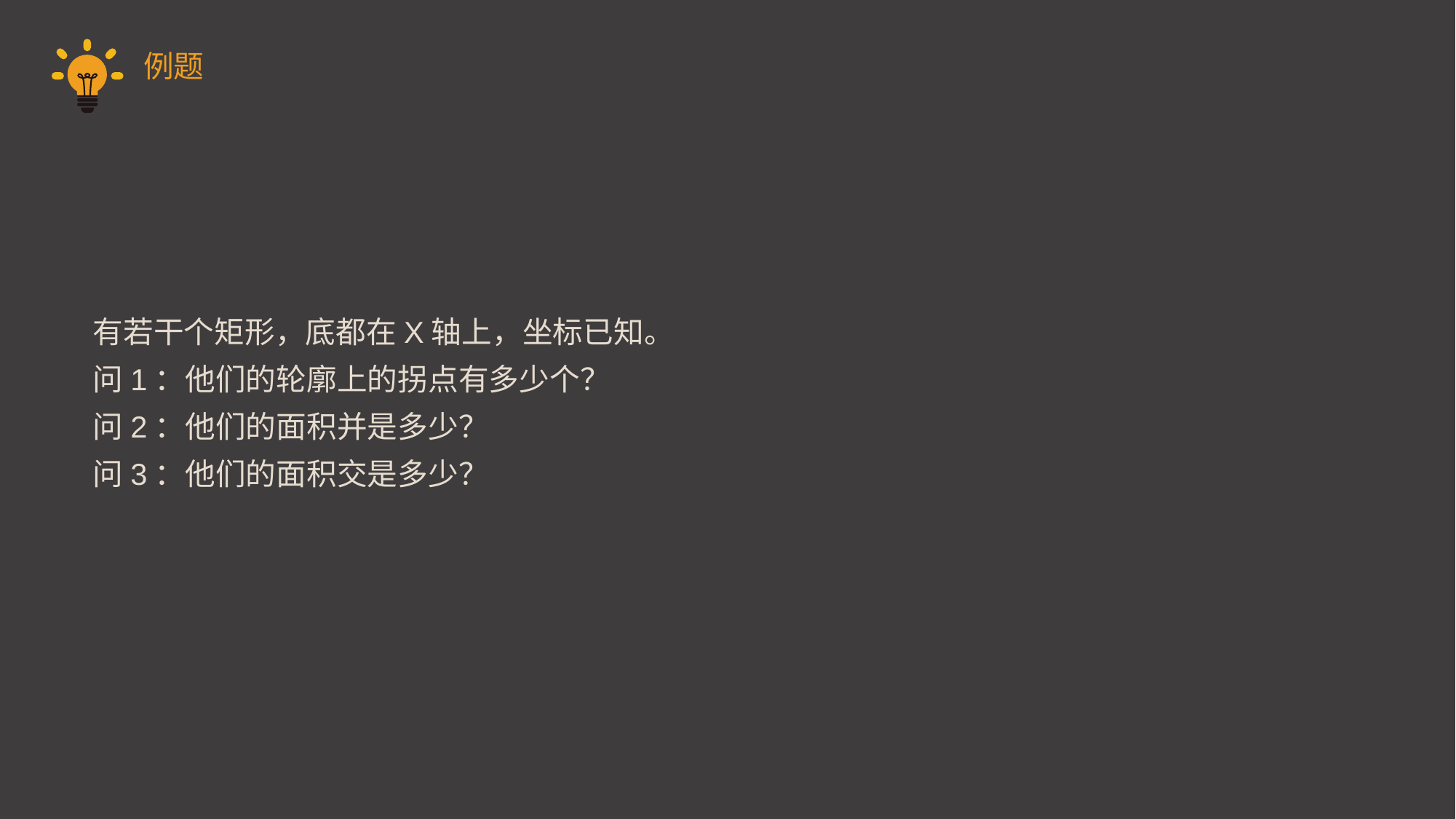

例题
有若干个矩形，底都在X轴上，坐标已知。
问1：他们的轮廓上的拐点有多少个？
问2：他们的面积并是多少？
问3：他们的面积交是多少？